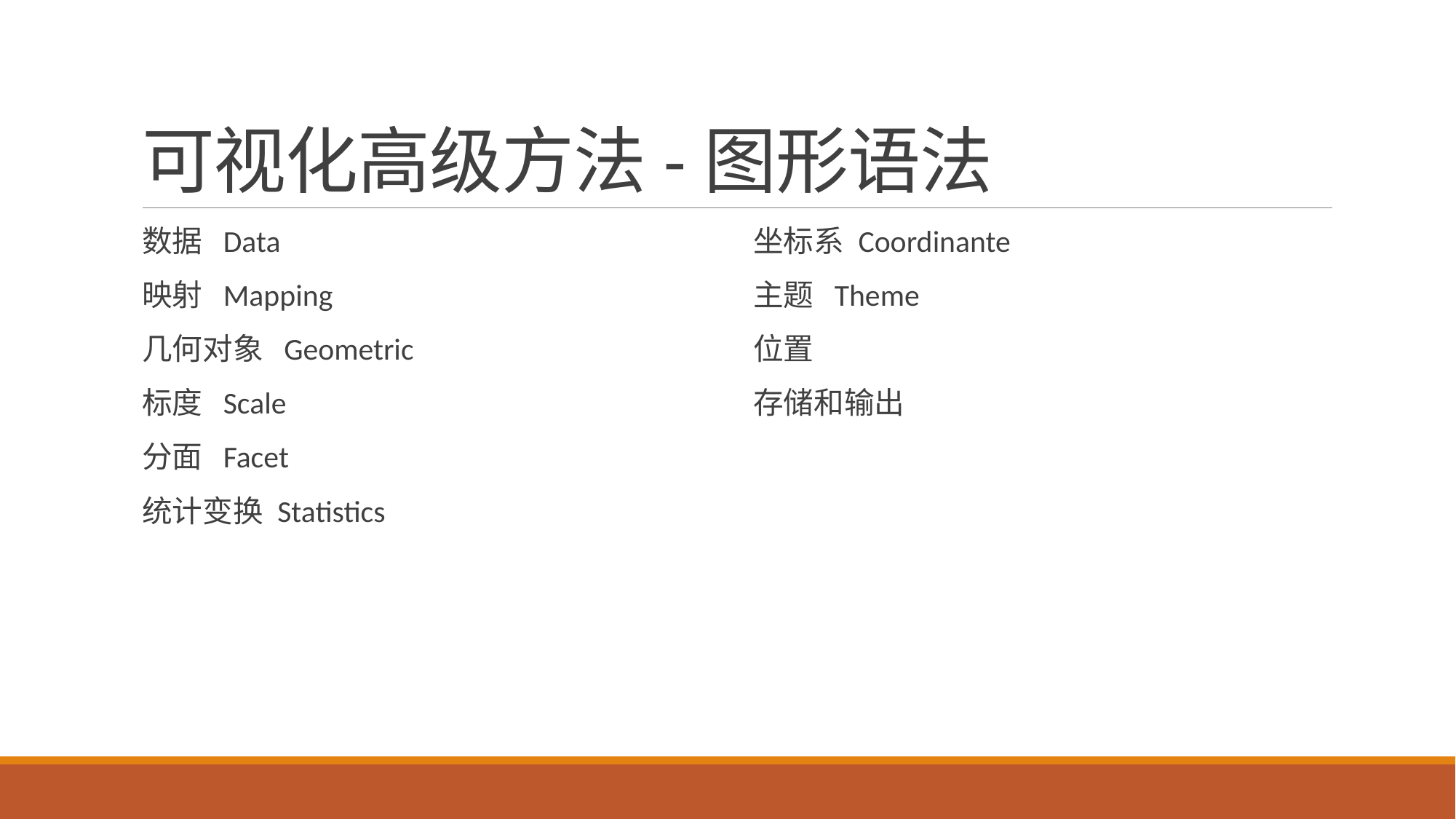

# 可视化高级方法-图形语法
数据  Data
映射  Mapping
几何对象  Geometric
标度  Scale
分面  Facet
统计变换 Statistics
坐标系 Coordinante
主题  Theme
位置
存储和输出